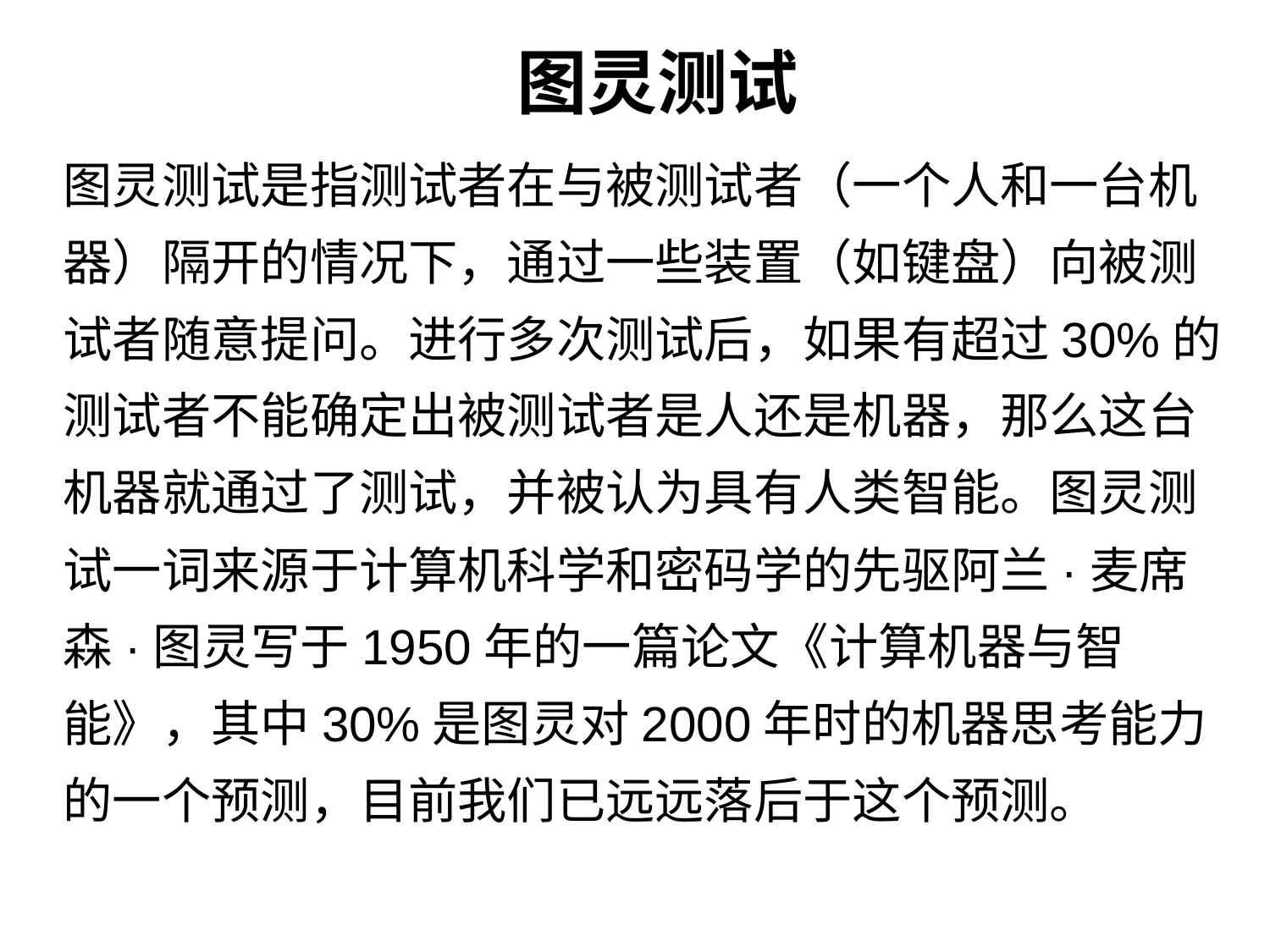

图灵测试
图灵测试是指测试者在与被测试者（一个人和一台机器）隔开的情况下，通过一些装置（如键盘）向被测试者随意提问。进行多次测试后，如果有超过30%的测试者不能确定出被测试者是人还是机器，那么这台机器就通过了测试，并被认为具有人类智能。图灵测试一词来源于计算机科学和密码学的先驱阿兰·麦席森·图灵写于1950年的一篇论文《计算机器与智能》，其中30%是图灵对2000年时的机器思考能力的一个预测，目前我们已远远落后于这个预测。